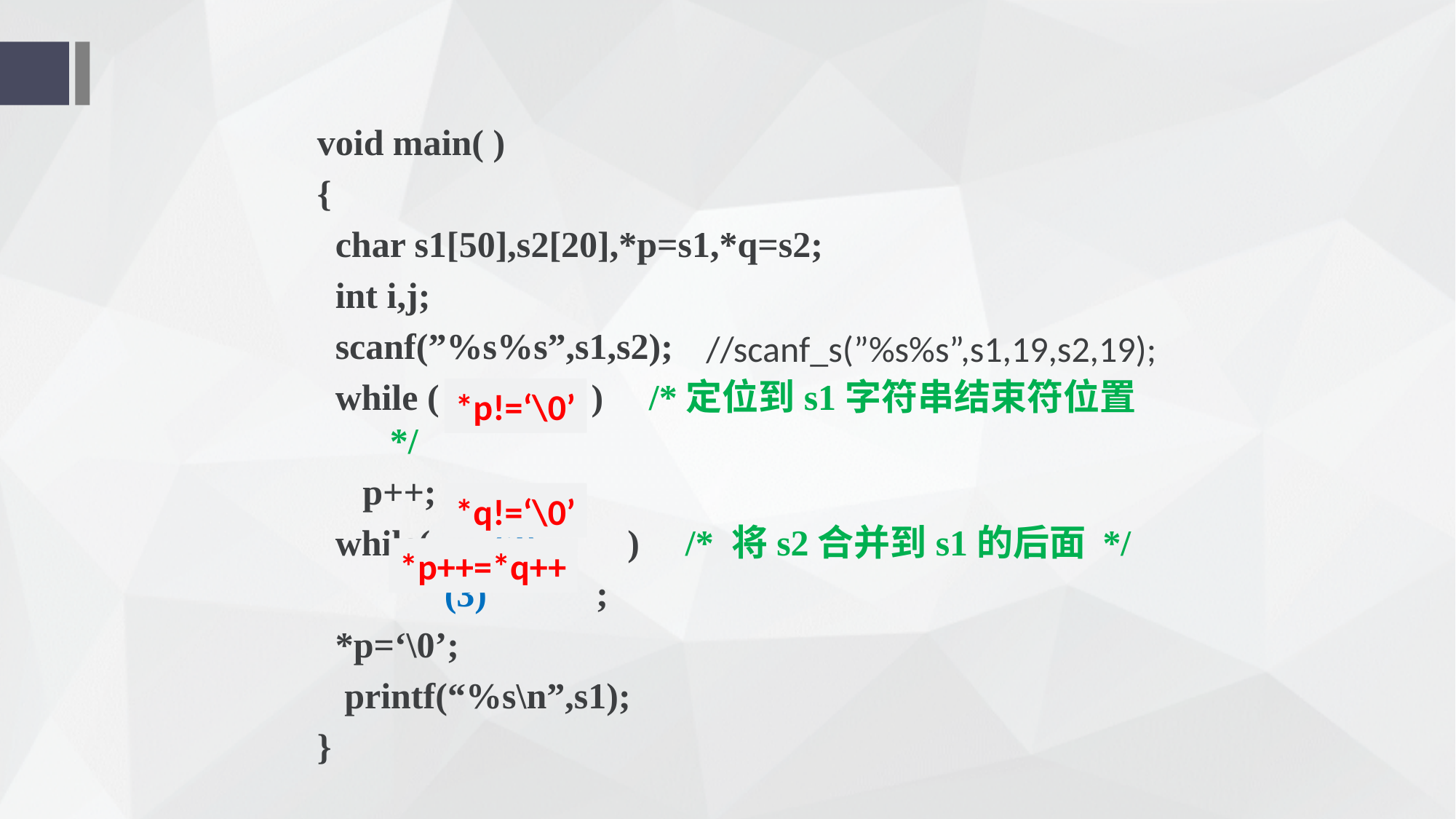

void main( )
{
  char s1[50],s2[20],*p=s1,*q=s2;
  int i,j;
  scanf(”%s%s”,s1,s2);
  while (     (1)       )     /*定位到s1字符串结束符位置*/
     p++;
  while(       (2)          )     /* 将s2合并到s1的后面 */
              (3)            ;
  *p=‘\0’;
   printf(“%s\n”,s1);
}
//scanf_s(”%s%s”,s1,19,s2,19);
*p!=‘\0’
*q!=‘\0’
*p++=*q++